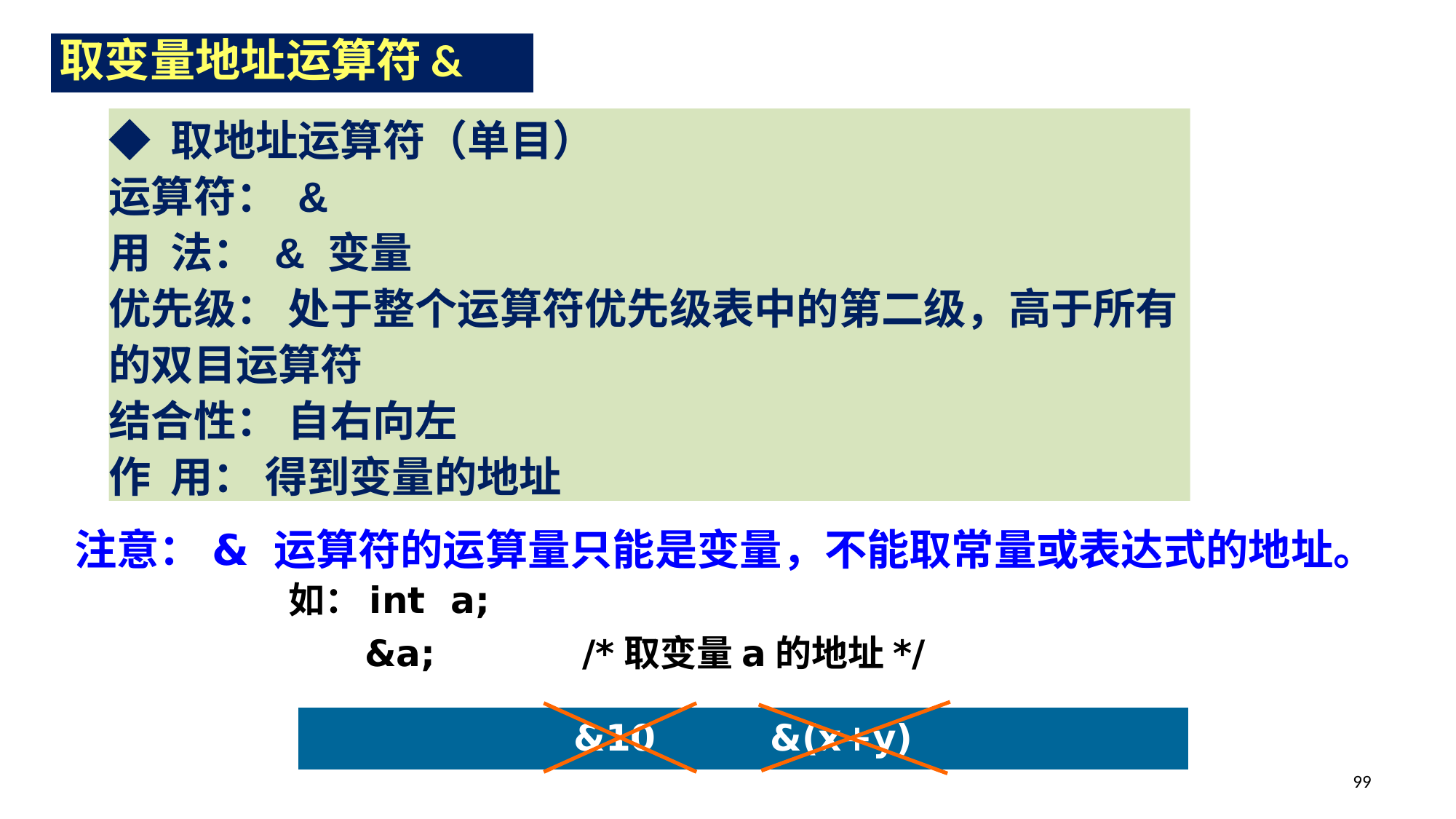

取变量地址运算符&
◆ 取地址运算符（单目）
运算符： &
用  法： & 变量
优先级： 处于整个运算符优先级表中的第二级，高于所有的双目运算符
结合性： 自右向左
作  用： 得到变量的地址
注意：& 运算符的运算量只能是变量，不能取常量或表达式的地址。
如：int  a;
      &a;	      /*取变量a的地址*/

&10         &(x+y)
99